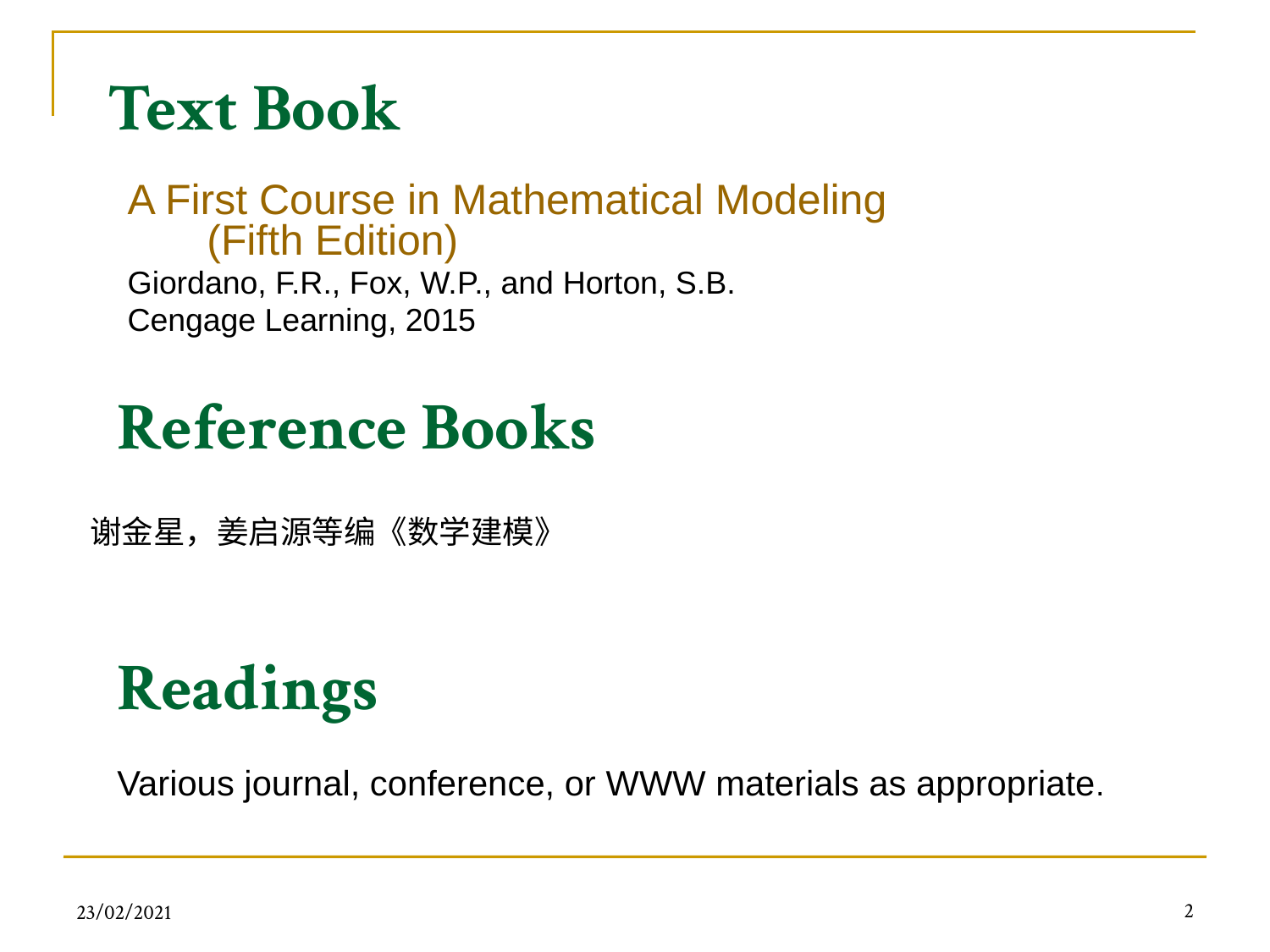

# Text Book
A First Course in Mathematical Modeling (Fifth Edition)
Giordano, F.R., Fox, W.P., and Horton, S.B.
Cengage Learning, 2015
Reference Books
谢金星，姜启源等编《数学建模》
Readings

Various journal, conference, or WWW materials as appropriate.
23/02/2021
2